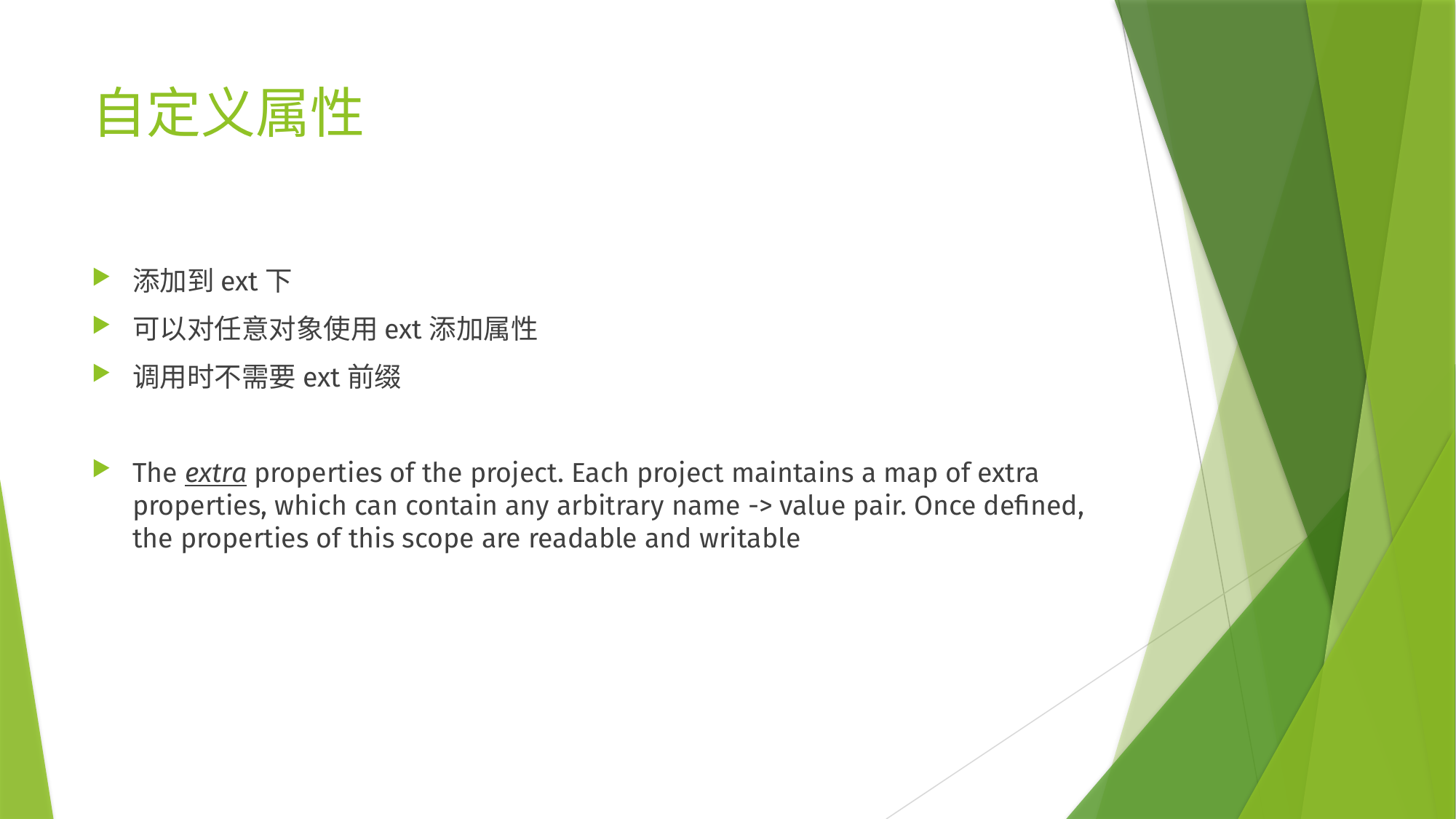

# 自定义属性
添加到ext下
可以对任意对象使用ext添加属性
调用时不需要ext前缀

The extra properties of the project. Each project maintains a map of extra properties, which can contain any arbitrary name -> value pair. Once defined, the properties of this scope are readable and writable